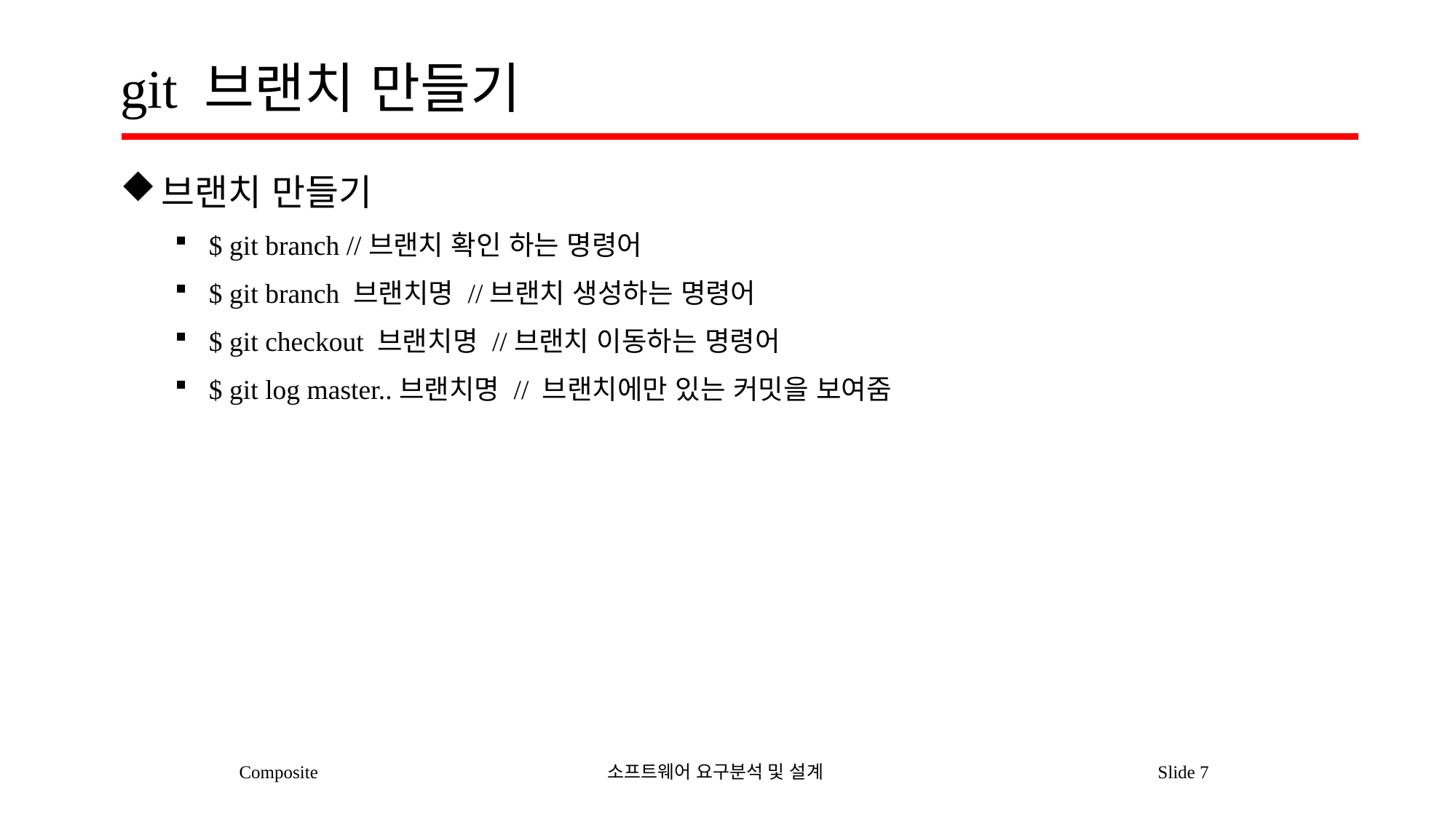

# git 브랜치 만들기
브랜치 만들기
$ git branch //브랜치 확인 하는 명령어
$ git branch 브랜치명 //브랜치 생성하는 명령어
$ git checkout 브랜치명 //브랜치 이동하는 명령어
$ git log master..브랜치명 // 브랜치에만 있는 커밋을 보여줌